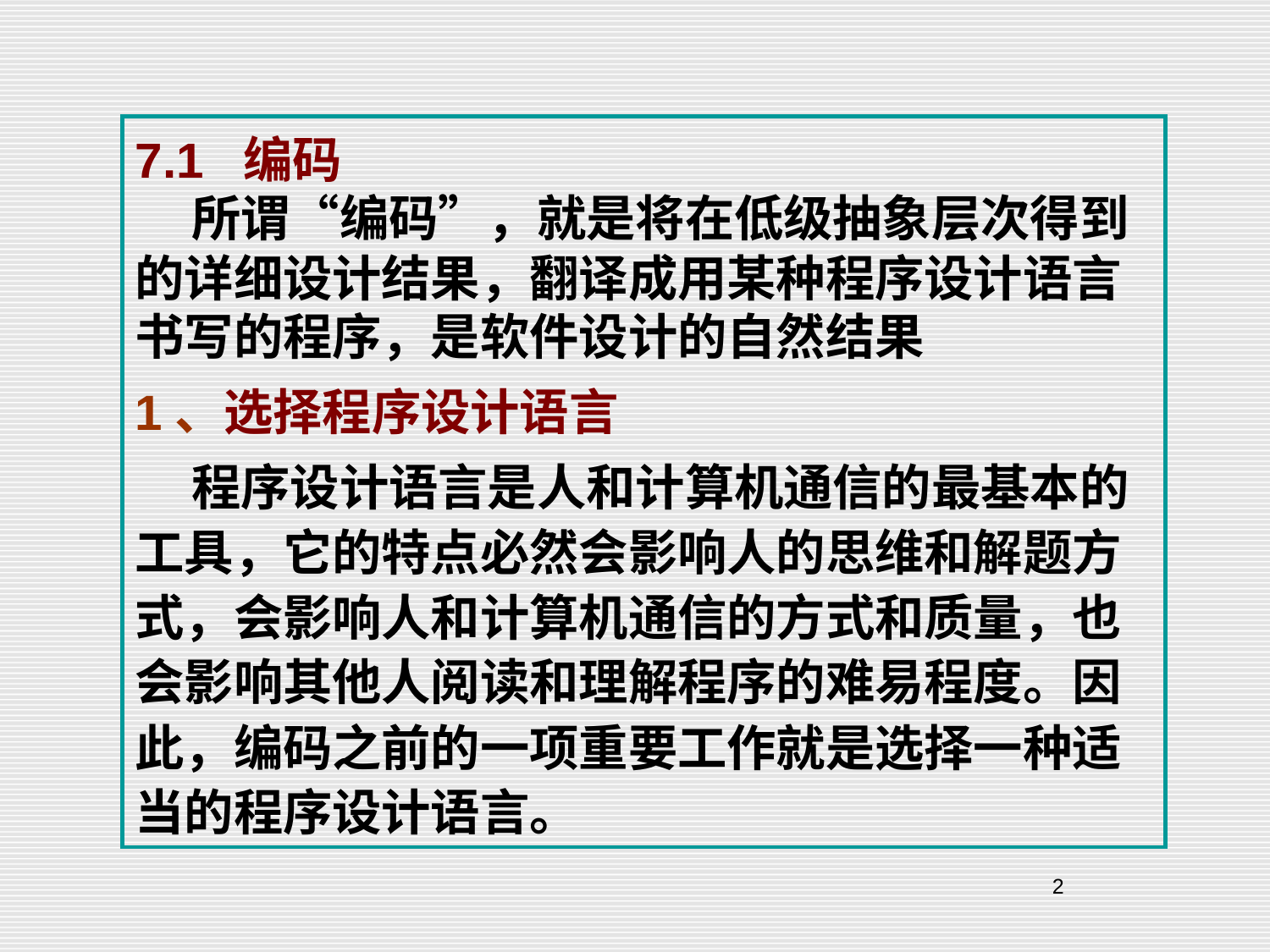

7.1  编码
    所谓“编码”，就是将在低级抽象层次得到的详细设计结果，翻译成用某种程序设计语言书写的程序，是软件设计的自然结果
1、选择程序设计语言
    程序设计语言是人和计算机通信的最基本的工具，它的特点必然会影响人的思维和解题方式，会影响人和计算机通信的方式和质量，也会影响其他人阅读和理解程序的难易程度。因此，编码之前的一项重要工作就是选择一种适当的程序设计语言。
2